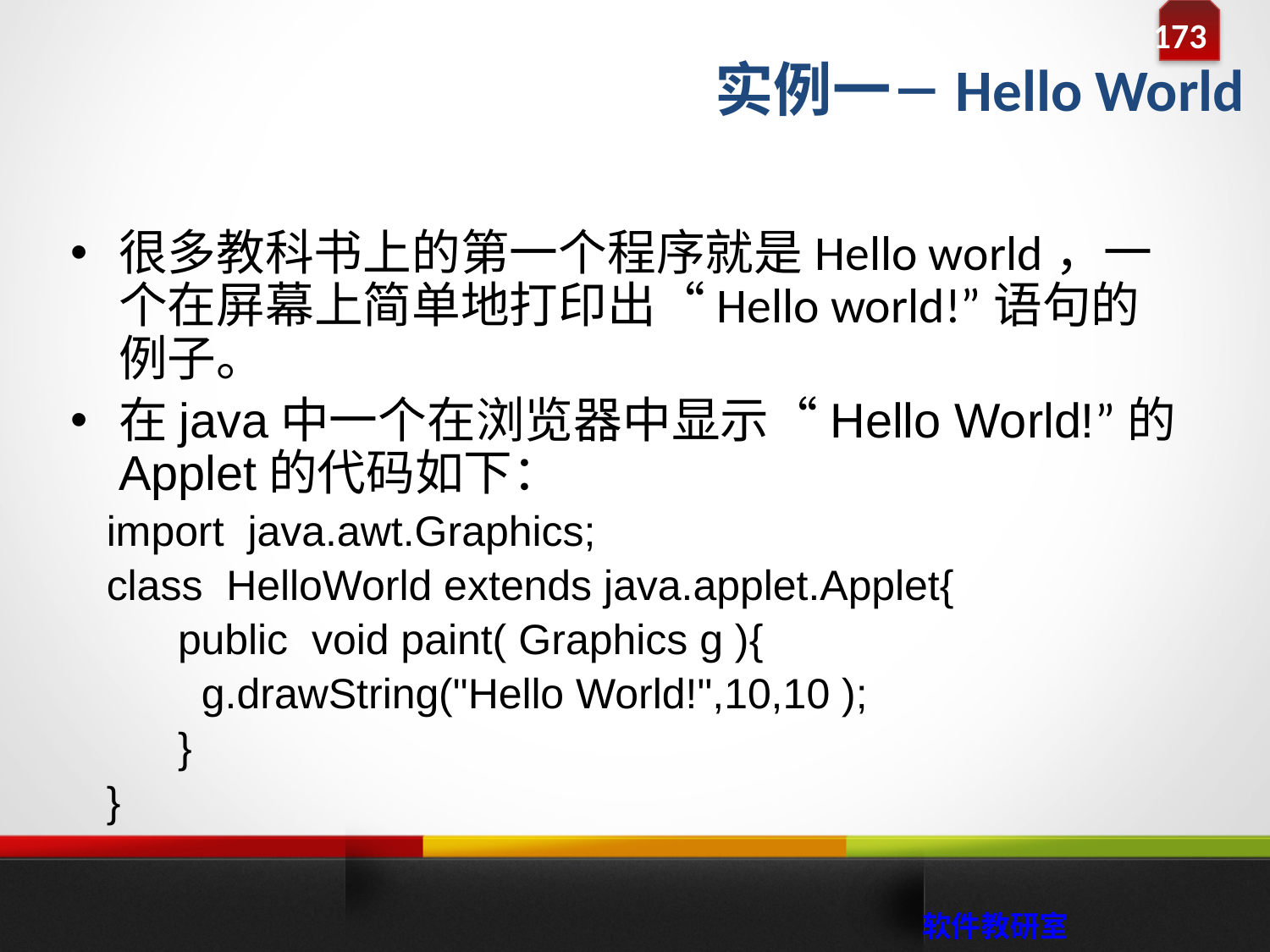

实例一－Hello World
很多教科书上的第一个程序就是Hello world，一个在屏幕上简单地打印出“Hello world!”语句的例子。
在java中一个在浏览器中显示“Hello World!”的Applet的代码如下：
   import  java.awt.Graphics;
   class  HelloWorld extends java.applet.Applet{
	     public  void paint( Graphics g ){
           g.drawString("Hello World!",10,10 );
	     }
   }
                                     软件教研室